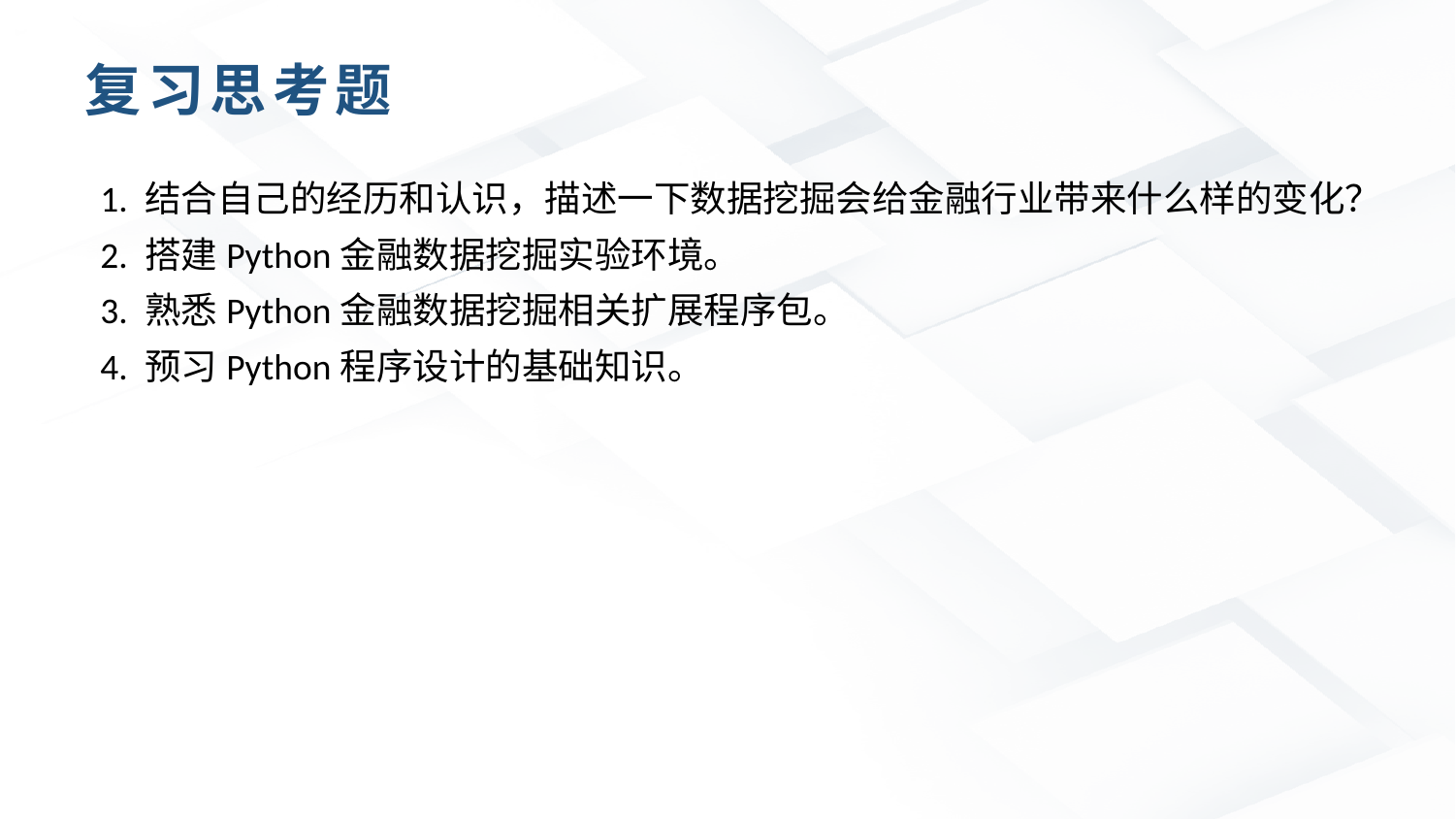

复习思考题
1. 结合自己的经历和认识，描述一下数据挖掘会给金融行业带来什么样的变化？
2. 搭建Python金融数据挖掘实验环境。
3. 熟悉Python金融数据挖掘相关扩展程序包。
4. 预习Python程序设计的基础知识。